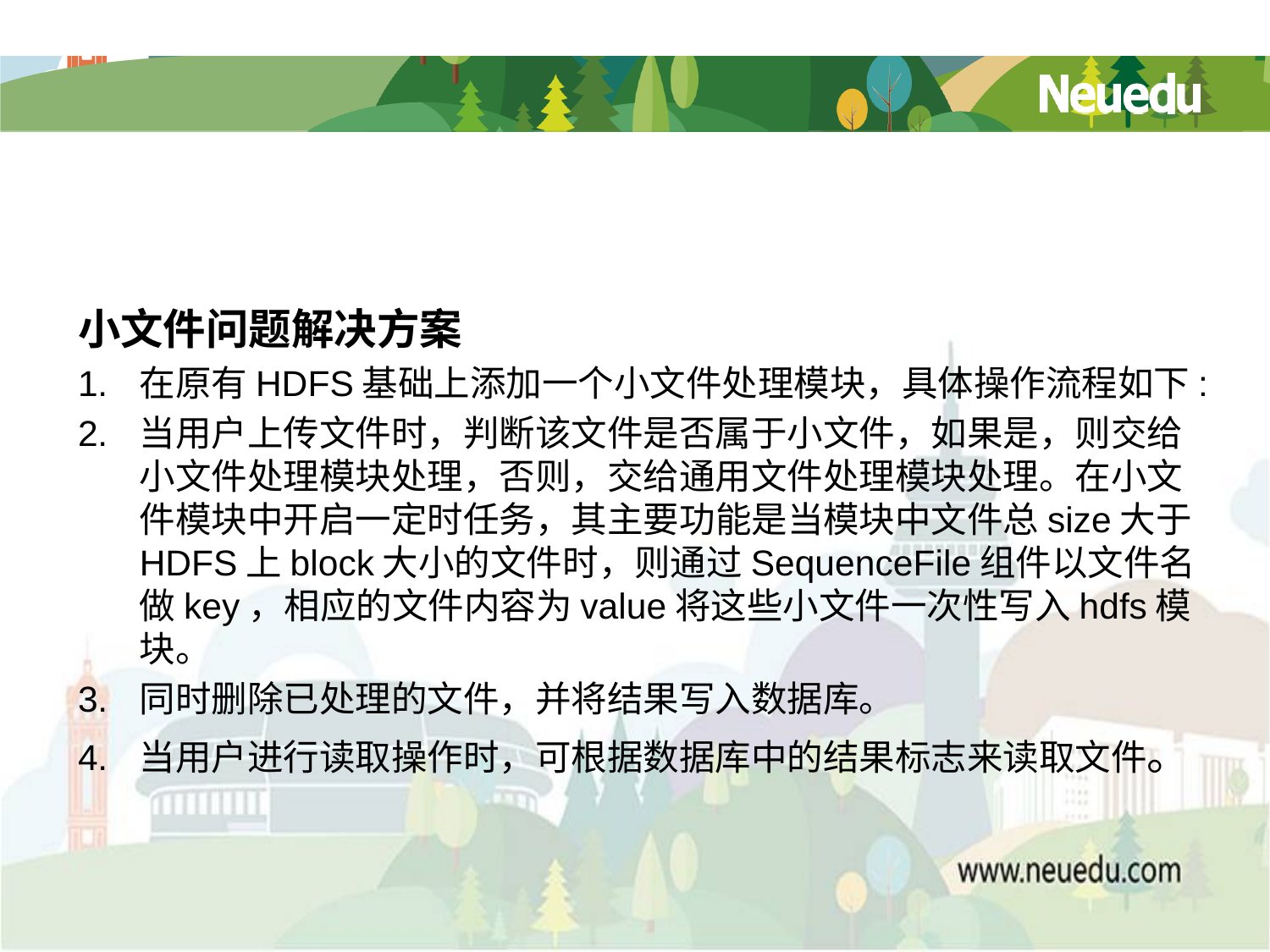

#
小文件问题解决方案
在原有HDFS基础上添加一个小文件处理模块，具体操作流程如下:
当用户上传文件时，判断该文件是否属于小文件，如果是，则交给小文件处理模块处理，否则，交给通用文件处理模块处理。在小文件模块中开启一定时任务，其主要功能是当模块中文件总size大于HDFS上block大小的文件时，则通过SequenceFile组件以文件名做key，相应的文件内容为value将这些小文件一次性写入hdfs模块。
同时删除已处理的文件，并将结果写入数据库。
当用户进行读取操作时，可根据数据库中的结果标志来读取文件。